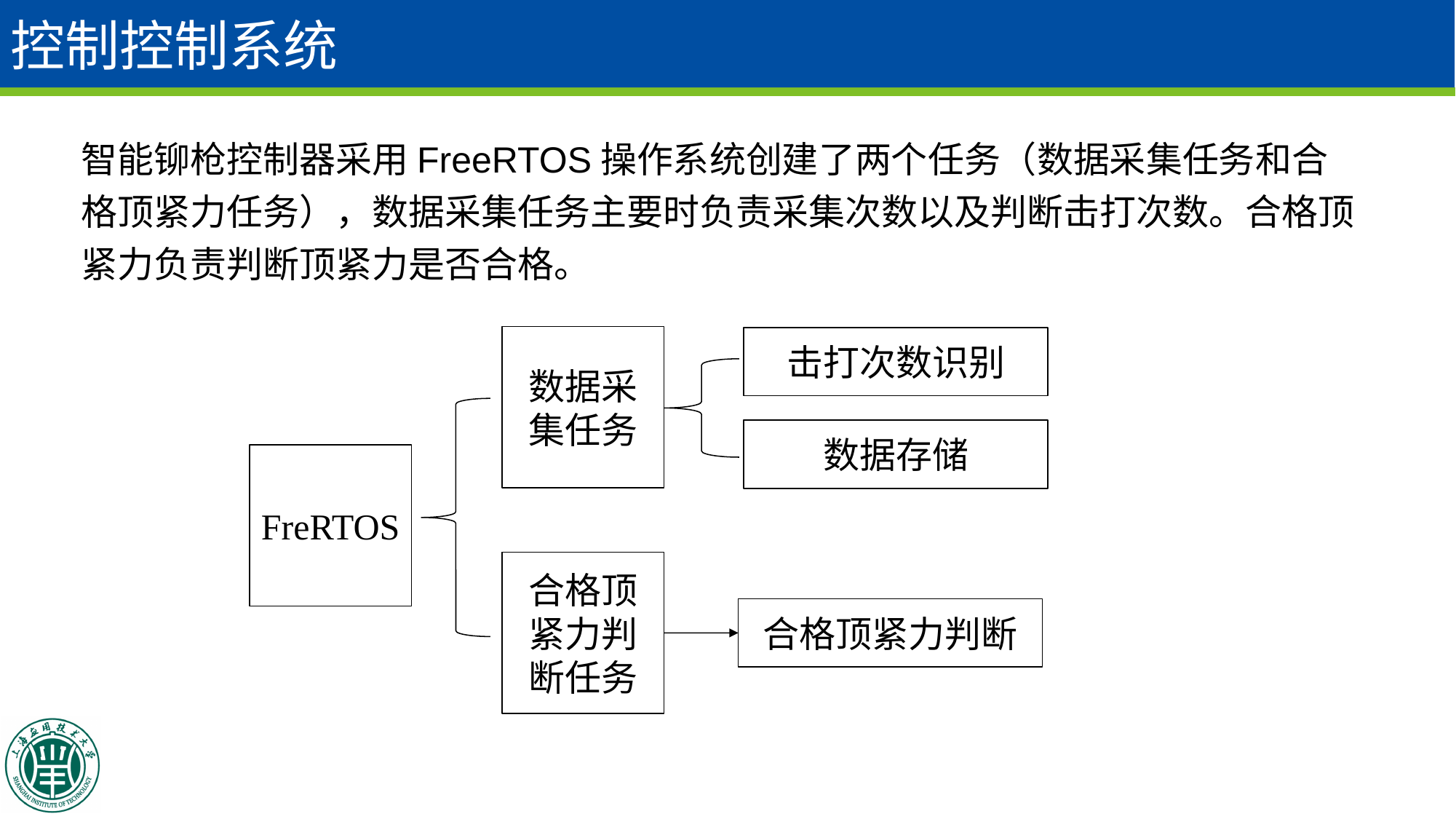

# 控制控制系统
5
智能铆枪控制器采用FreeRTOS操作系统创建了两个任务（数据采集任务和合格顶紧力任务），数据采集任务主要时负责采集次数以及判断击打次数。合格顶紧力负责判断顶紧力是否合格。
数据采集任务
击打次数识别

数据存储
FreRTOS
合格顶紧力判断任务
合格顶紧力判断